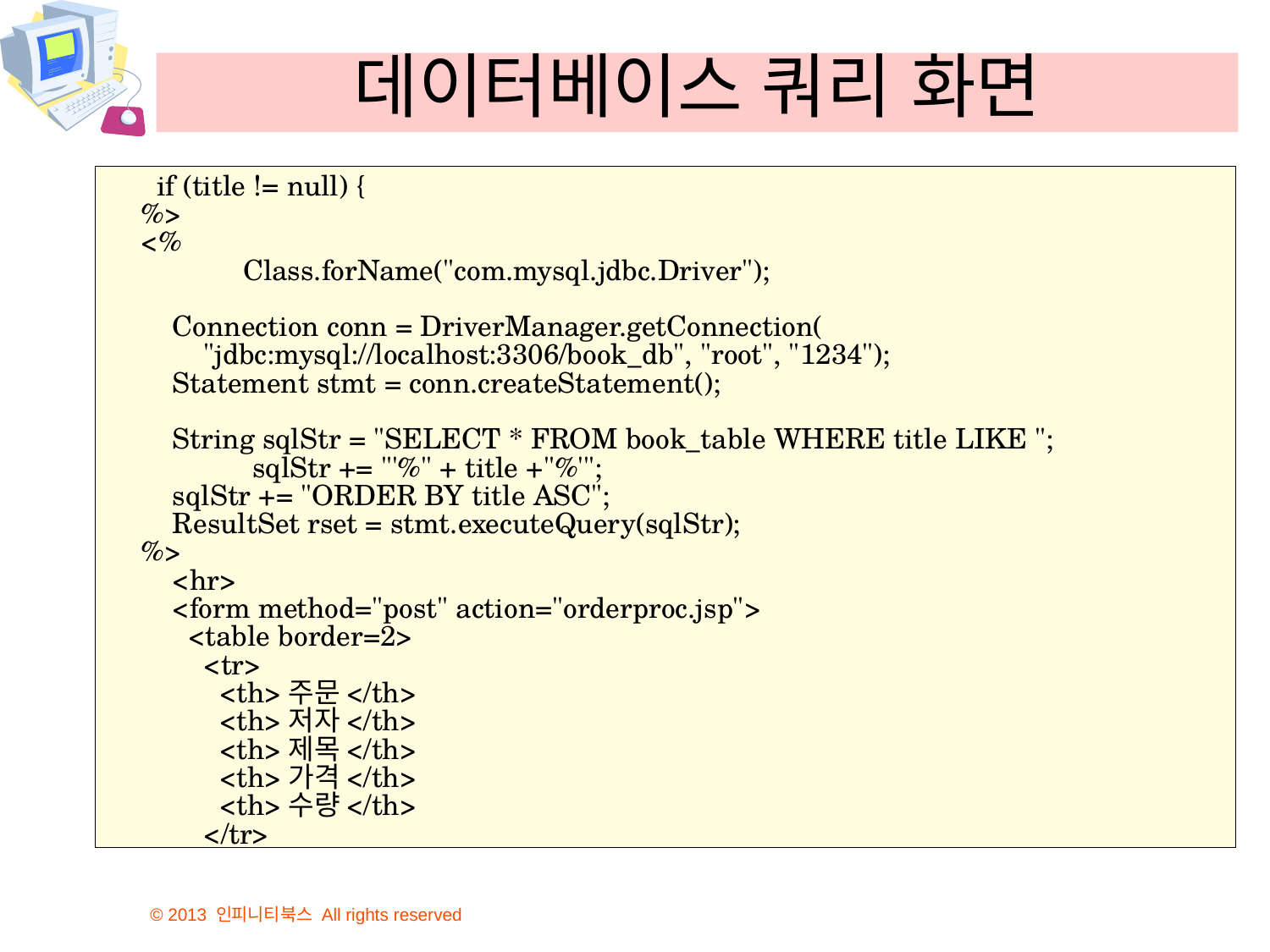

# 데이터베이스 쿼리 화면
    if (title != null) {
  %>
  <%
               Class.forName("com.mysql.jdbc.Driver");

      Connection conn = DriverManager.getConnection(
          "jdbc:mysql://localhost:3306/book_db", "root", "1234");
      Statement stmt = conn.createStatement();

      String sqlStr = "SELECT * FROM book_table WHERE title LIKE ";
	sqlStr += "'%" + title +"%'";
      sqlStr += "ORDER BY title ASC";
      ResultSet rset = stmt.executeQuery(sqlStr);
  %>
      <hr>
      <form method="post" action="orderproc.jsp">
        <table border=2>
          <tr>
            <th>주문</th>
            <th>저자</th>
            <th>제목</th>
            <th>가격</th>
            <th>수량</th>
          </tr>